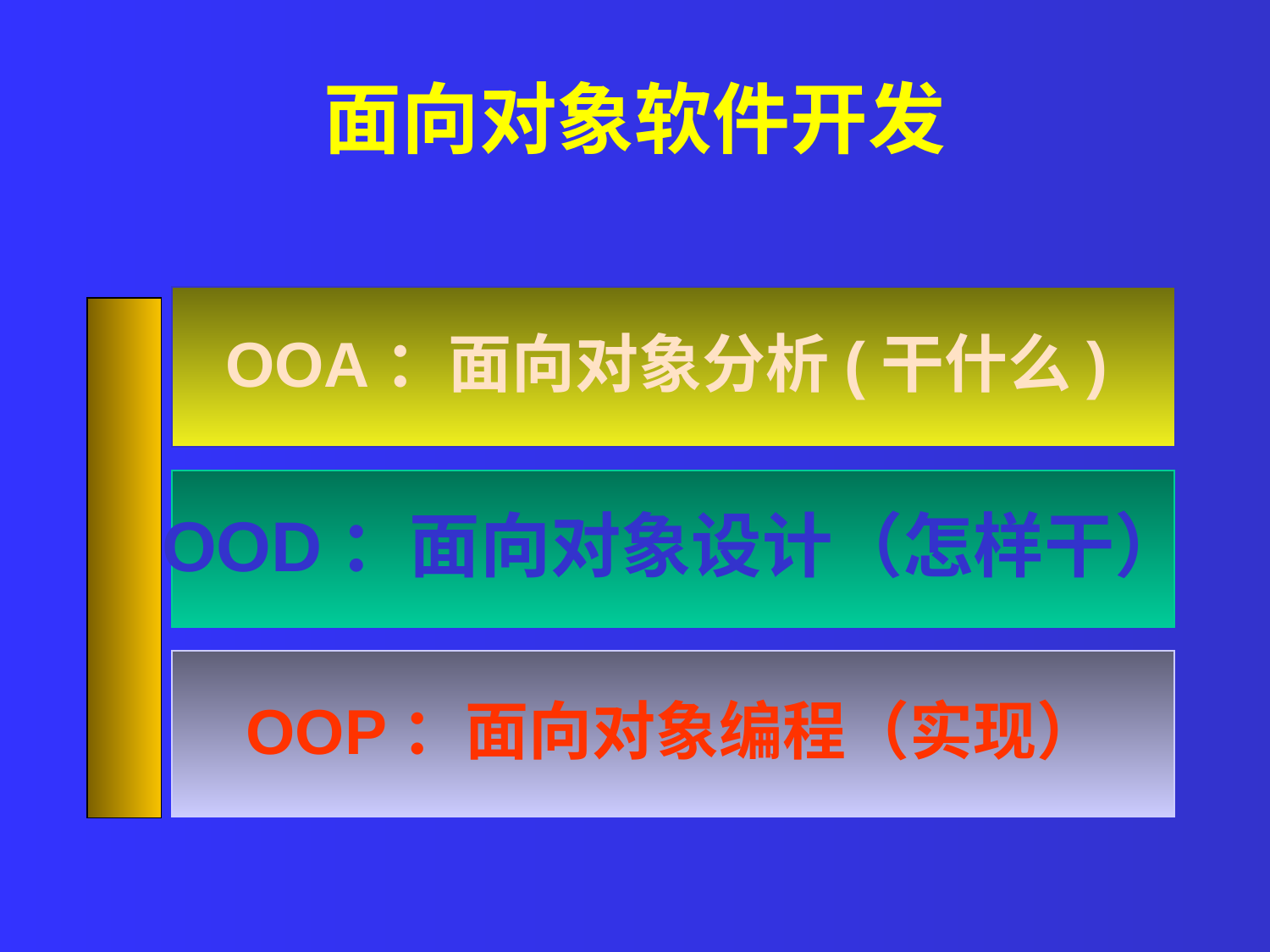

面向对象软件开发

OOA：面向对象分析(干什么)

OOD：面向对象设计（怎样干）
OOP：面向对象编程（实现）